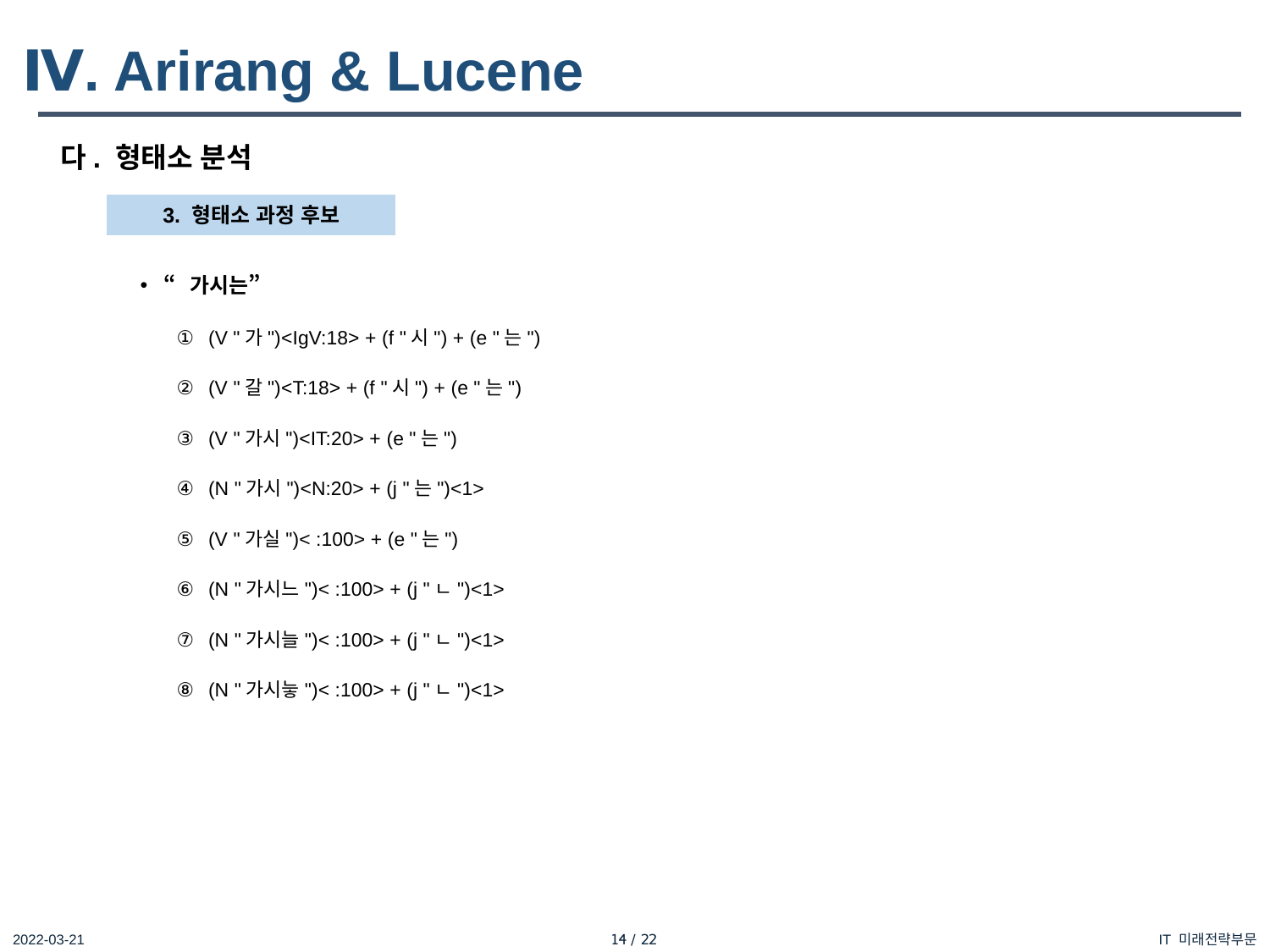

Ⅳ. Arirang & Lucene

다. 형태소 분석
3. 형태소 과정 후보
“가시는”
(V "가")<IgV:18> + (f "시") + (e "는")
(V "갈")<T:18> + (f "시") + (e "는")
(V "가시")<IT:20> + (e "는")
(N "가시")<N:20> + (j "는")<1>
(V "가실")< :100> + (e "는")
(N "가시느")< :100> + (j "ㄴ")<1>
(N "가시늘")< :100> + (j "ㄴ")<1>
(N "가시늫")< :100> + (j "ㄴ")<1>
IT 미래전략부문
2022-03-21
14 / 22